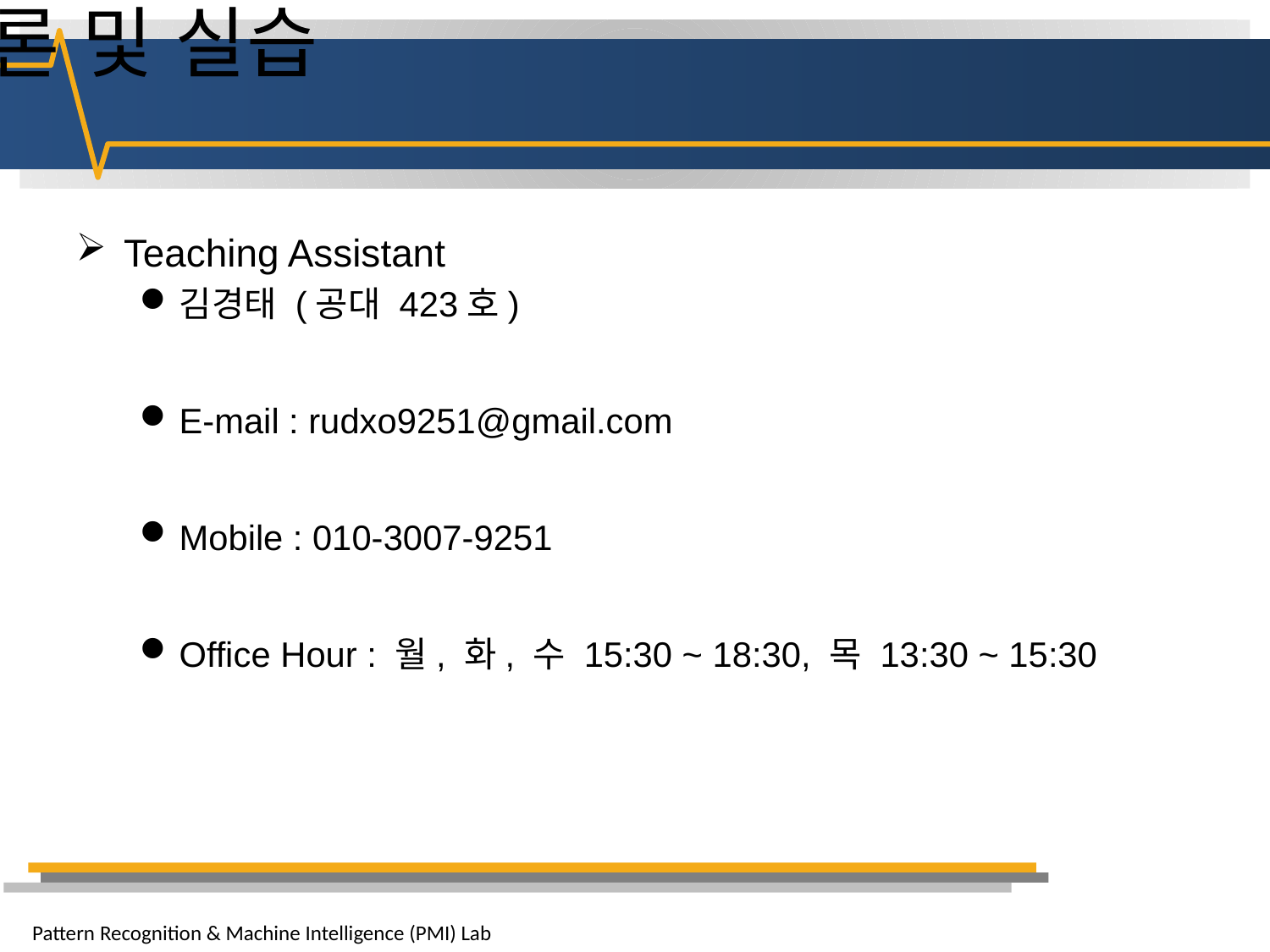

# 컴퓨터 개론 및 실습
Teaching Assistant
김경태 (공대 423호)

E-mail : rudxo9251@gmail.com

Mobile : 010-3007-9251

Office Hour : 월, 화, 수 15:30 ~ 18:30, 목 13:30 ~ 15:30